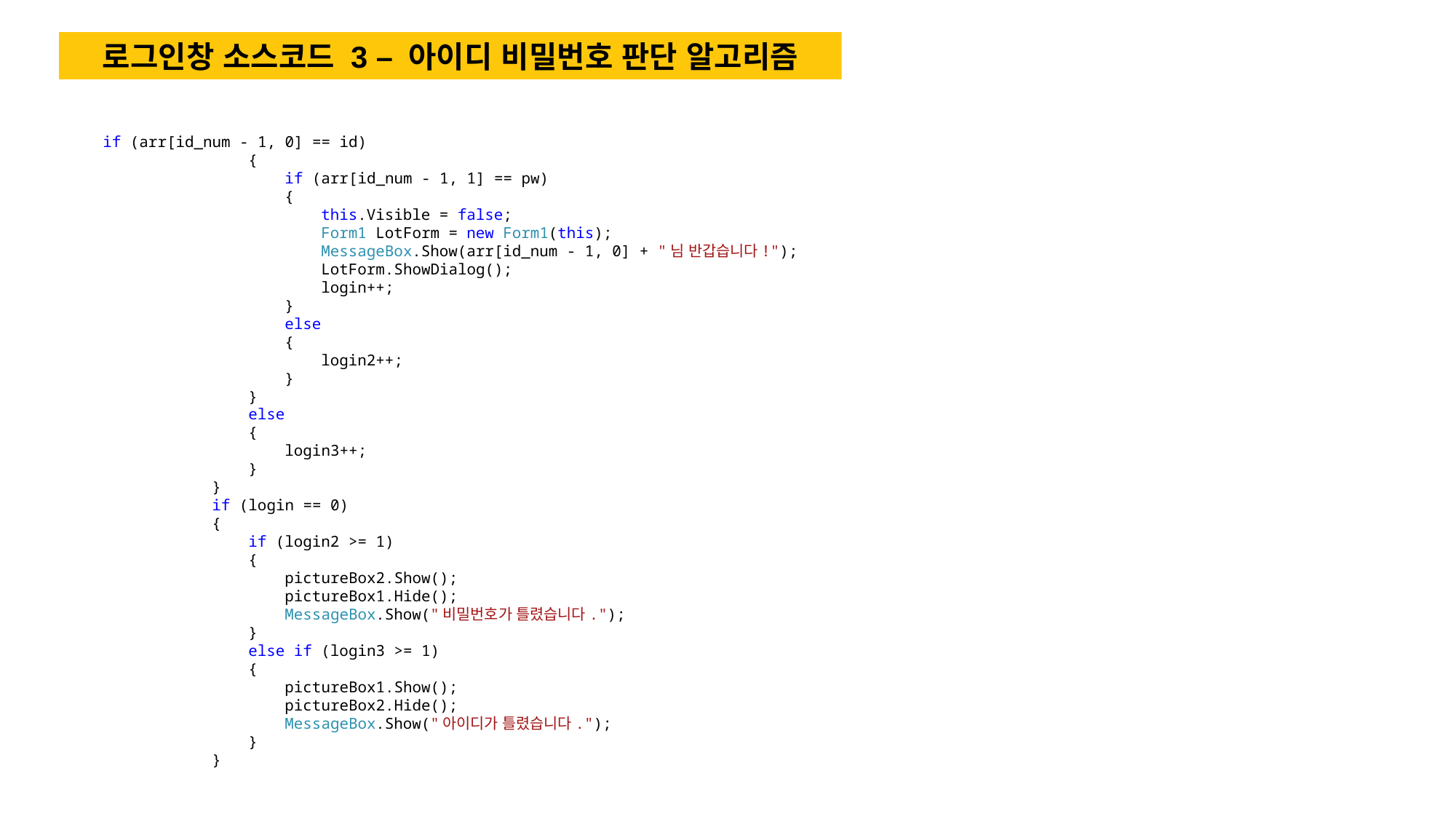

로그인창 소스코드 3 – 아이디 비밀번호 판단 알고리즘
if (arr[id_num - 1, 0] == id)
                {
                    if (arr[id_num - 1, 1] == pw)
                    {
                        this.Visible = false;
                        Form1 LotForm = new Form1(this);
                        MessageBox.Show(arr[id_num - 1, 0] + "님 반갑습니다!");
                        LotForm.ShowDialog();
                        login++;
                    }
                    else
                    {
                        login2++;
                    }
                }
                else
                {
                    login3++;
                }
            }
            if (login == 0)
            {
                if (login2 >= 1)
                {
                    pictureBox2.Show();
                    pictureBox1.Hide();
                    MessageBox.Show("비밀번호가 틀렸습니다.");
                }
                else if (login3 >= 1)
                {
                    pictureBox1.Show();
                    pictureBox2.Hide();
                    MessageBox.Show("아이디가 틀렸습니다.");
                }
            }